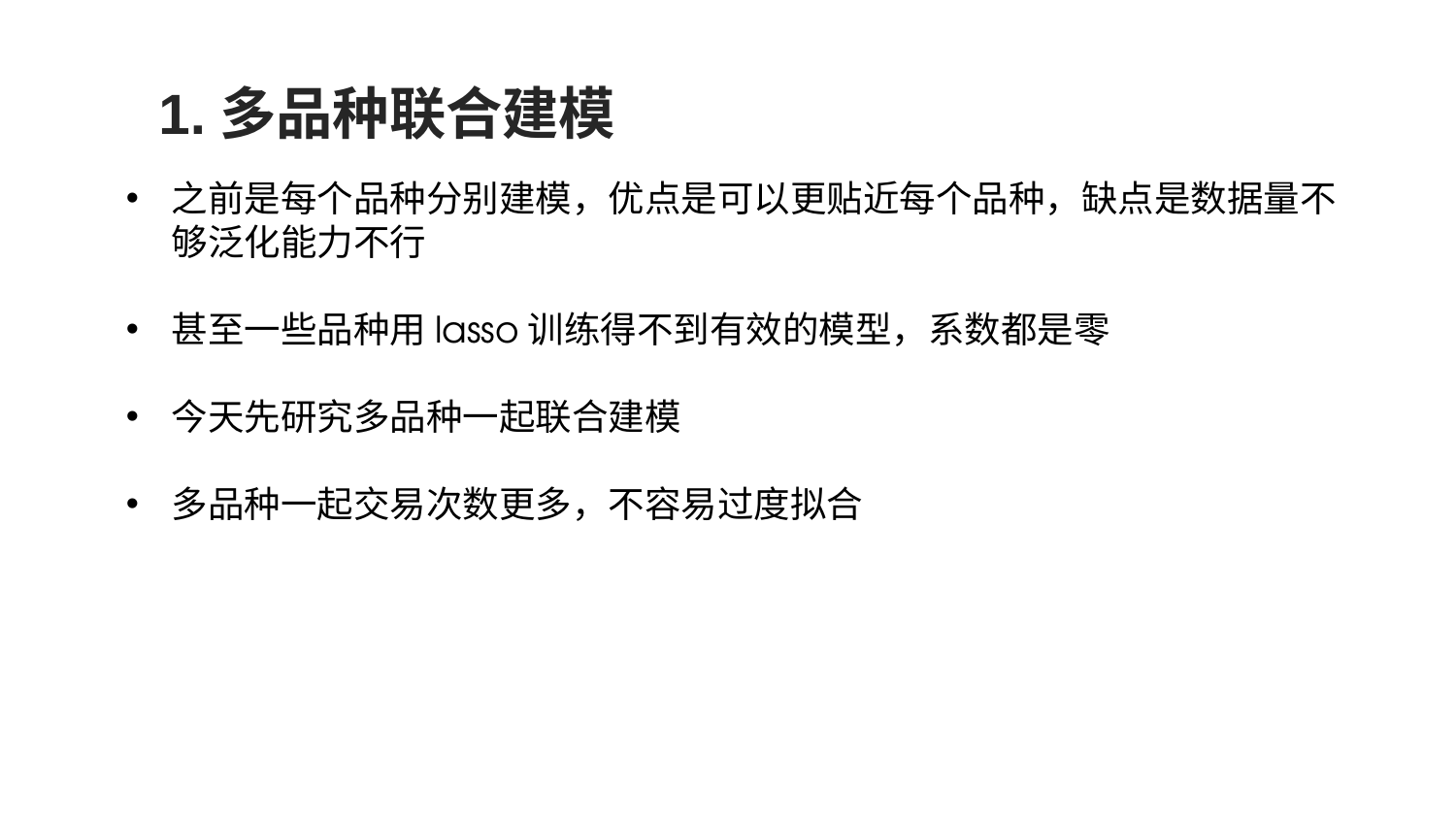

# 1.多品种联合建模
之前是每个品种分别建模，优点是可以更贴近每个品种，缺点是数据量不够泛化能力不行

甚至一些品种用lasso训练得不到有效的模型，系数都是零

今天先研究多品种一起联合建模

多品种一起交易次数更多，不容易过度拟合